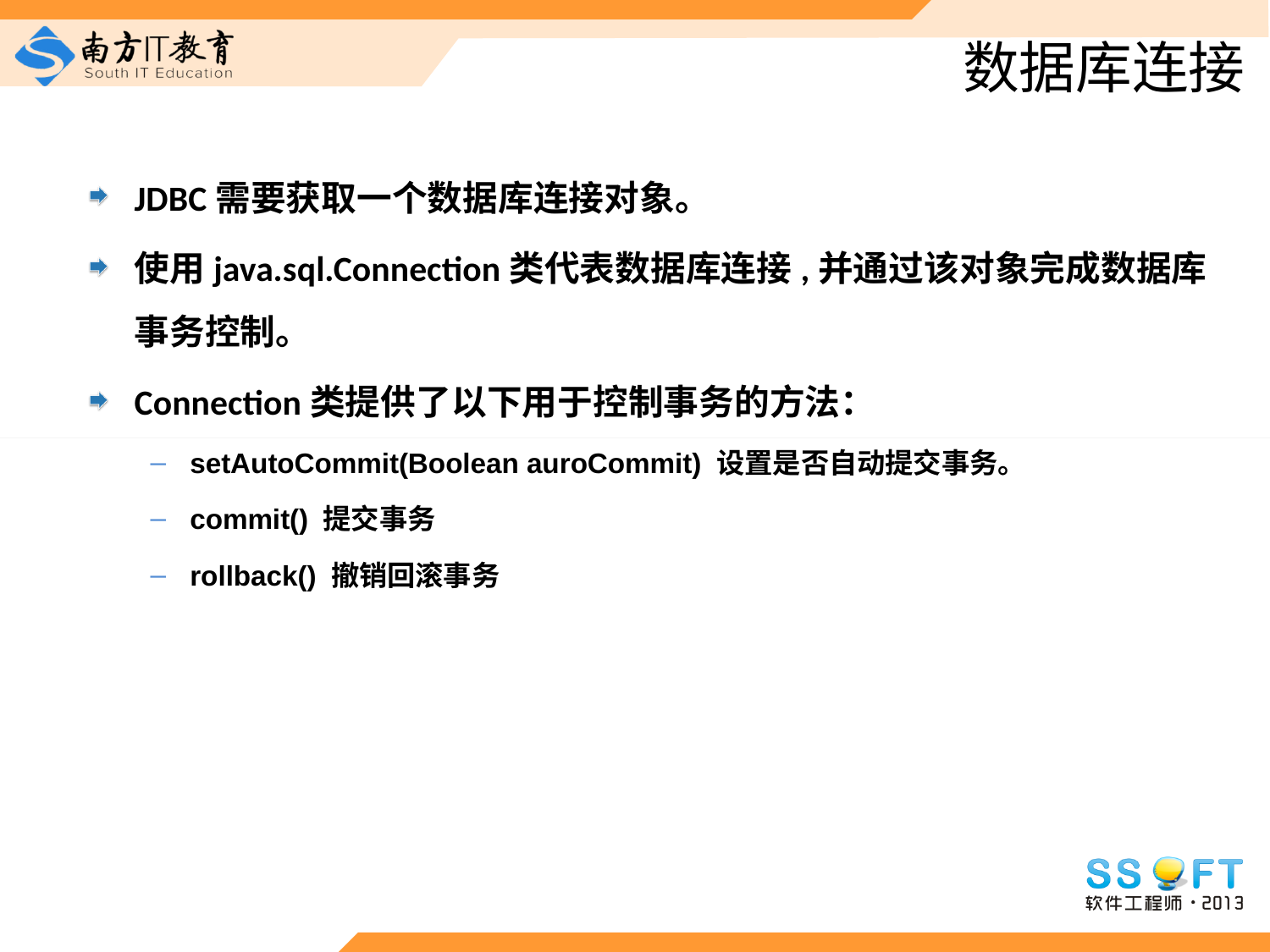

# 数据库连接
JDBC需要获取一个数据库连接对象。
使用java.sql.Connection类代表数据库连接,并通过该对象完成数据库事务控制。
Connection类提供了以下用于控制事务的方法：
setAutoCommit(Boolean auroCommit) 设置是否自动提交事务。
commit() 提交事务
rollback() 撤销回滚事务